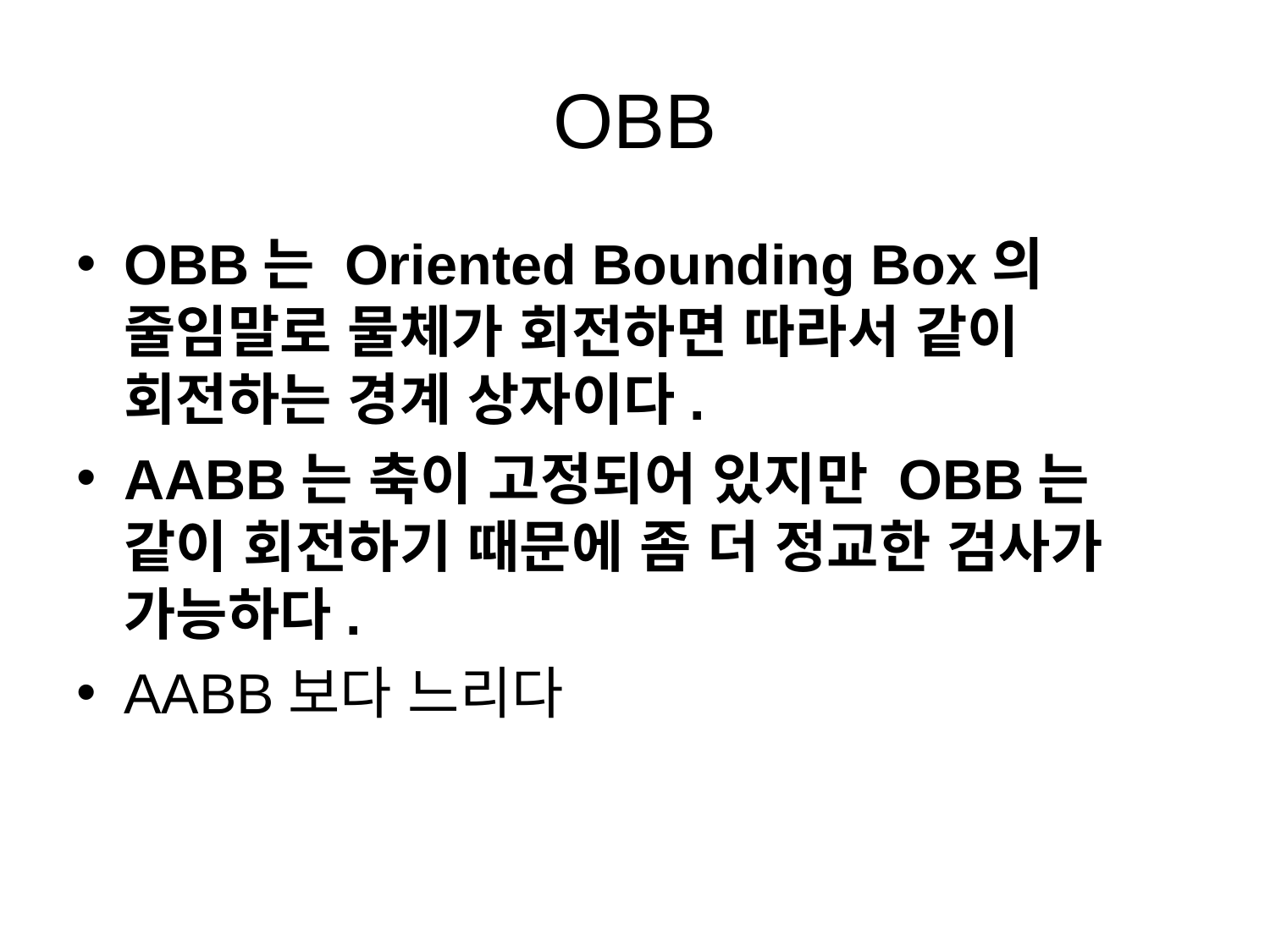

# OBB
OBB는 Oriented Bounding Box의 줄임말로 물체가 회전하면 따라서 같이 회전하는 경계 상자이다.
AABB는 축이 고정되어 있지만 OBB는 같이 회전하기 때문에 좀 더 정교한 검사가 가능하다.
AABB보다 느리다